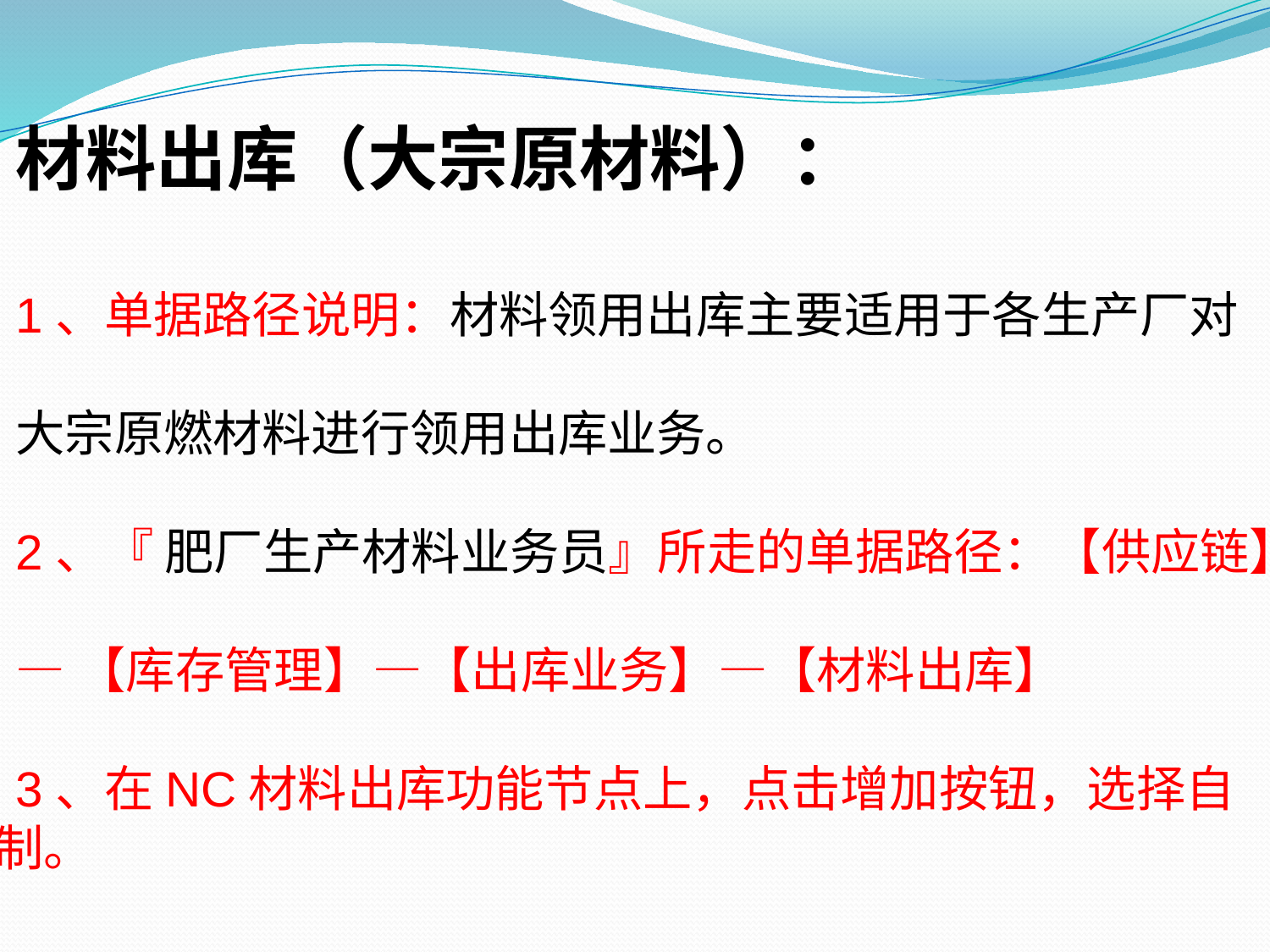

材料出库（大宗原材料）：

1、单据路径说明：材料领用出库主要适用于各生产厂对

大宗原燃材料进行领用出库业务。

2、『 肥厂生产材料业务员』所走的单据路径：【供应链】

—【库存管理】—【出库业务】—【材料出库】

3、在NC材料出库功能节点上，点击增加按钮，选择自制。